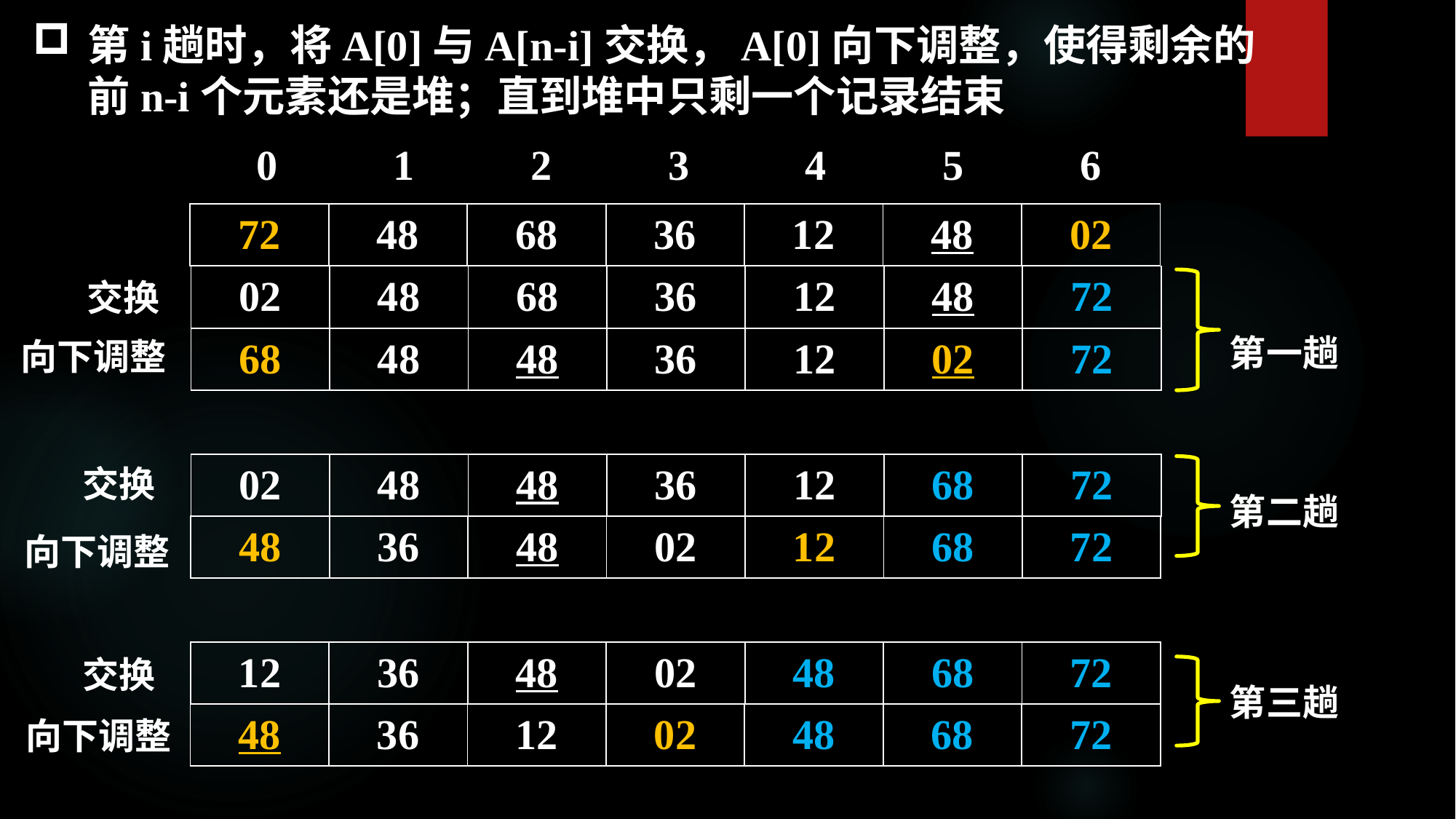

第i趟时，将A[0]与A[n-i]交换，A[0]向下调整，使得剩余的前n-i个元素还是堆；直到堆中只剩一个记录结束
0           1           2           3           4           5           6
| 72 | 48 | 68 | 36 | 12 | 48 | 02 |
| --- | --- | --- | --- | --- | --- | --- |
| 02 | 48 | 68 | 36 | 12 | 48 | 72 |
| --- | --- | --- | --- | --- | --- | --- |
交换

第一趟
向下调整
| 68 | 48 | 48 | 36 | 12 | 02 | 72 |
| --- | --- | --- | --- | --- | --- | --- |
| 02 | 48 | 48 | 36 | 12 | 68 | 72 |
| --- | --- | --- | --- | --- | --- | --- |
交换

第二趟
| 48 | 36 | 48 | 02 | 12 | 68 | 72 |
| --- | --- | --- | --- | --- | --- | --- |
向下调整
| 12 | 36 | 48 | 02 | 48 | 68 | 72 |
| --- | --- | --- | --- | --- | --- | --- |
交换

第三趟
| 48 | 36 | 12 | 02 | 48 | 68 | 72 |
| --- | --- | --- | --- | --- | --- | --- |
向下调整